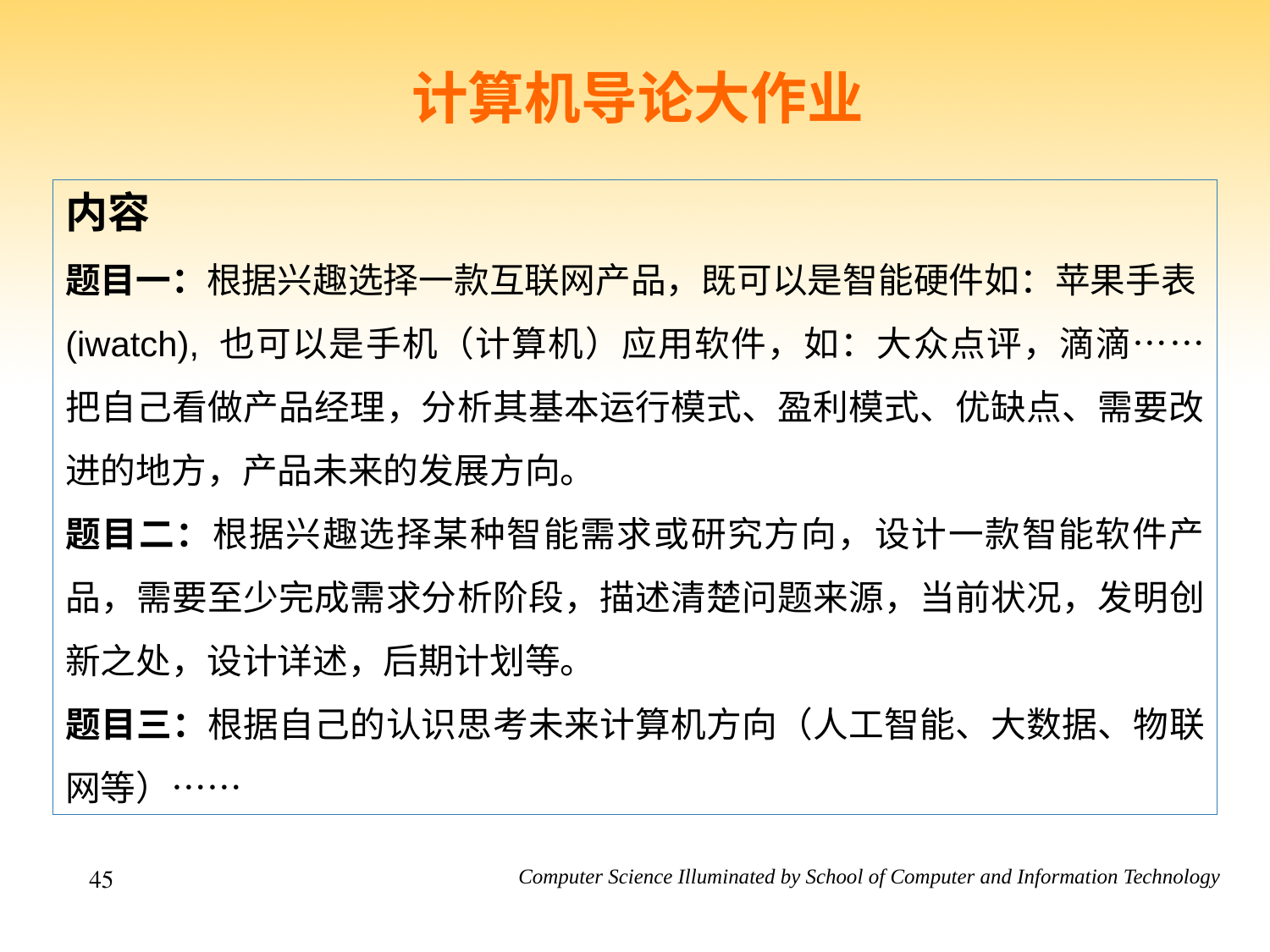

计算机导论大作业
内容
题目一：根据兴趣选择一款互联网产品，既可以是智能硬件如：苹果手表(iwatch), 也可以是手机（计算机）应用软件，如：大众点评，滴滴……把自己看做产品经理，分析其基本运行模式、盈利模式、优缺点、需要改进的地方，产品未来的发展方向。
题目二：根据兴趣选择某种智能需求或研究方向，设计一款智能软件产品，需要至少完成需求分析阶段，描述清楚问题来源，当前状况，发明创新之处，设计详述，后期计划等。
题目三：根据自己的认识思考未来计算机方向（人工智能、大数据、物联网等）……
45